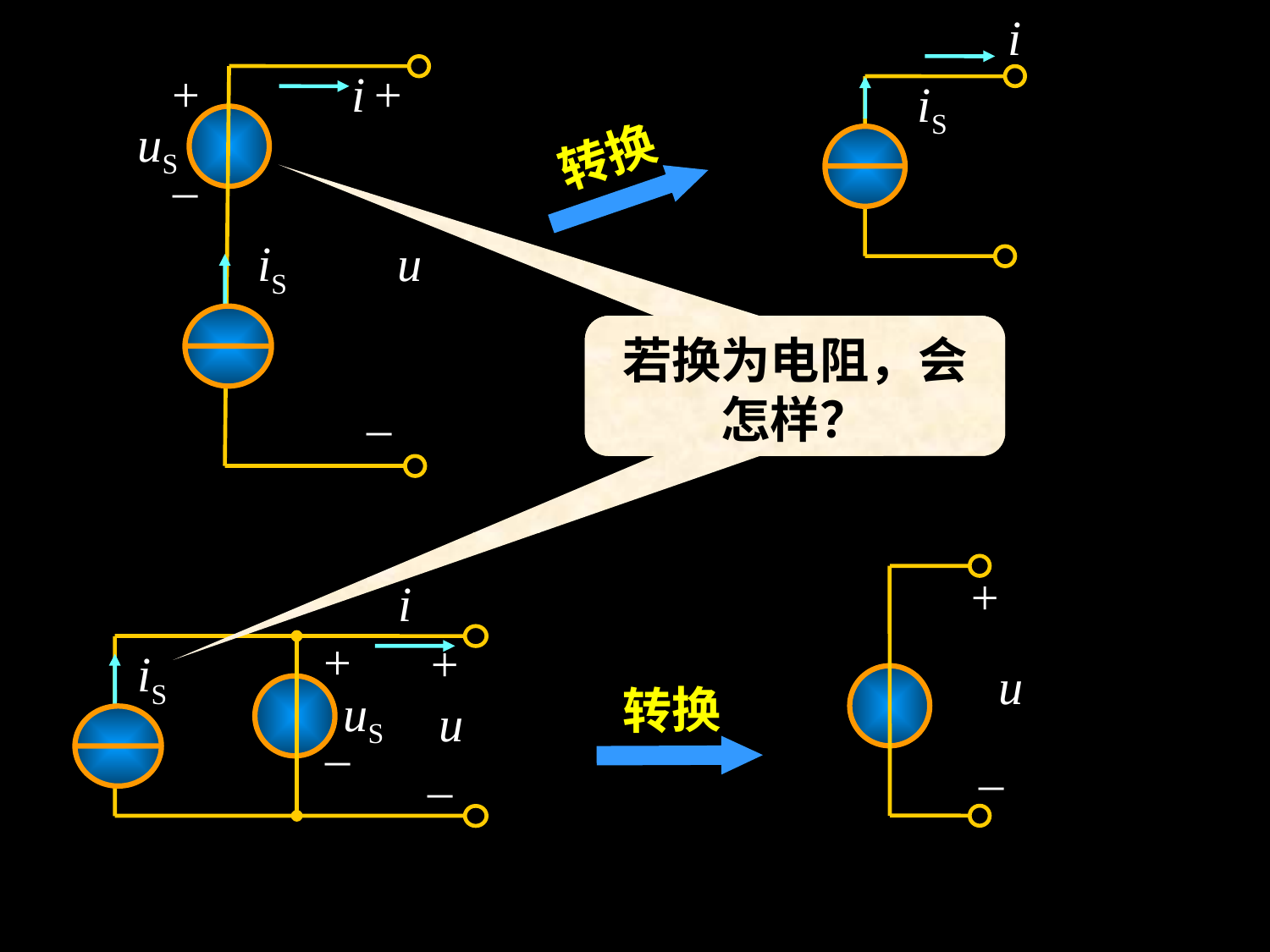

i

iS

+
i
+

uS

_
iS
u

_

转换

若换为电阻，会怎样？
若换为电阻，会怎样？
+

u
_
i
+
+

iS

uS
u
_

_

转换